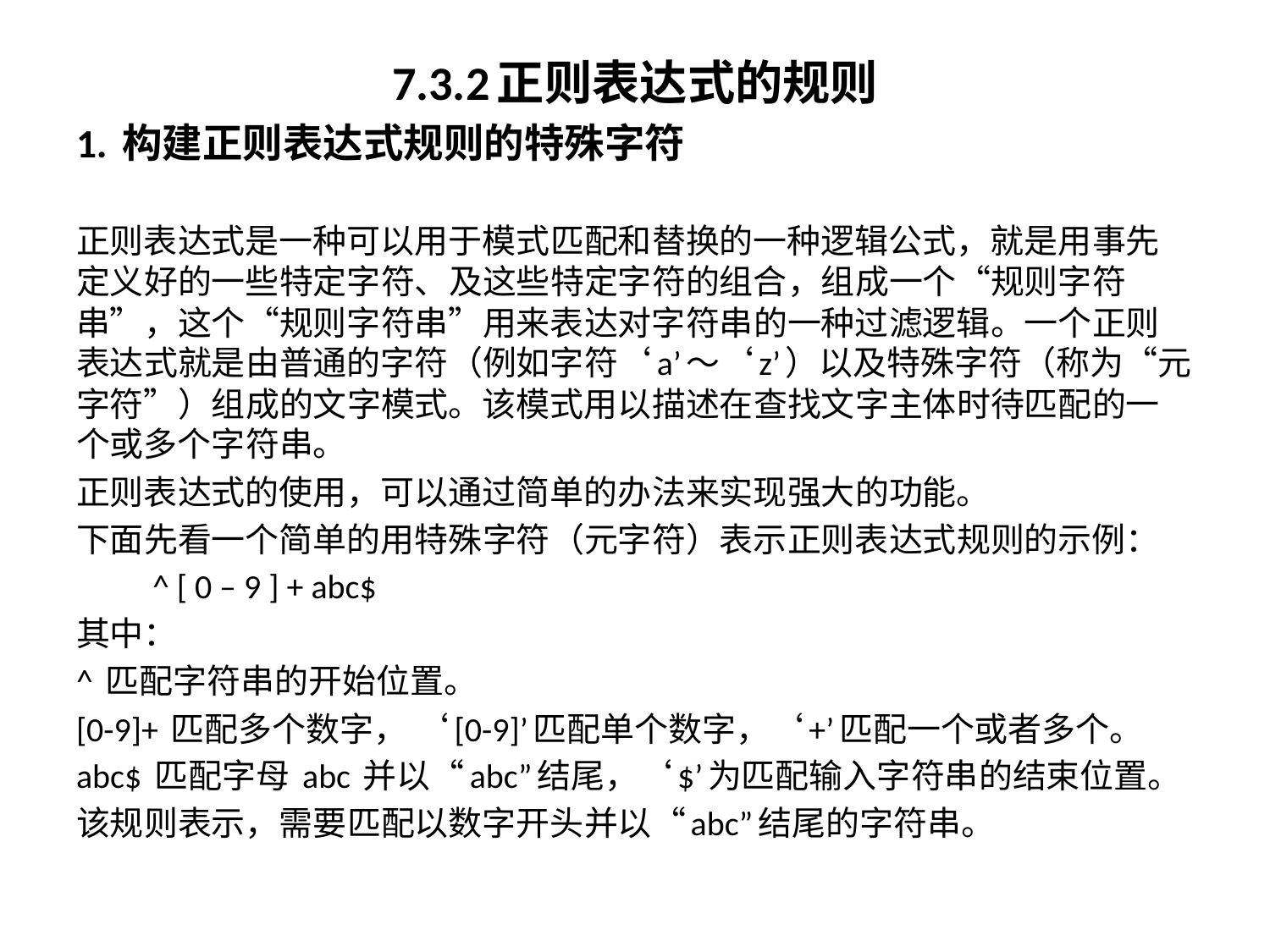

7.3.2正则表达式的规则
1. 构建正则表达式规则的特殊字符

正则表达式是一种可以用于模式匹配和替换的一种逻辑公式，就是用事先定义好的一些特定字符、及这些特定字符的组合，组成一个“规则字符串”，这个“规则字符串”用来表达对字符串的一种过滤逻辑。一个正则表达式就是由普通的字符（例如字符‘a’～‘z’）以及特殊字符（称为“元字符”）组成的文字模式。该模式用以描述在查找文字主体时待匹配的一个或多个字符串。
正则表达式的使用，可以通过简单的办法来实现强大的功能。
下面先看一个简单的用特殊字符（元字符）表示正则表达式规则的示例：
          ^ [ 0 – 9 ] + abc$
其中：
^ 匹配字符串的开始位置。
[0-9]+ 匹配多个数字， ‘[0-9]’匹配单个数字，‘+’匹配一个或者多个。
abc$ 匹配字母 abc 并以“abc”结尾，‘$’为匹配输入字符串的结束位置。
该规则表示，需要匹配以数字开头并以“abc”结尾的字符串。